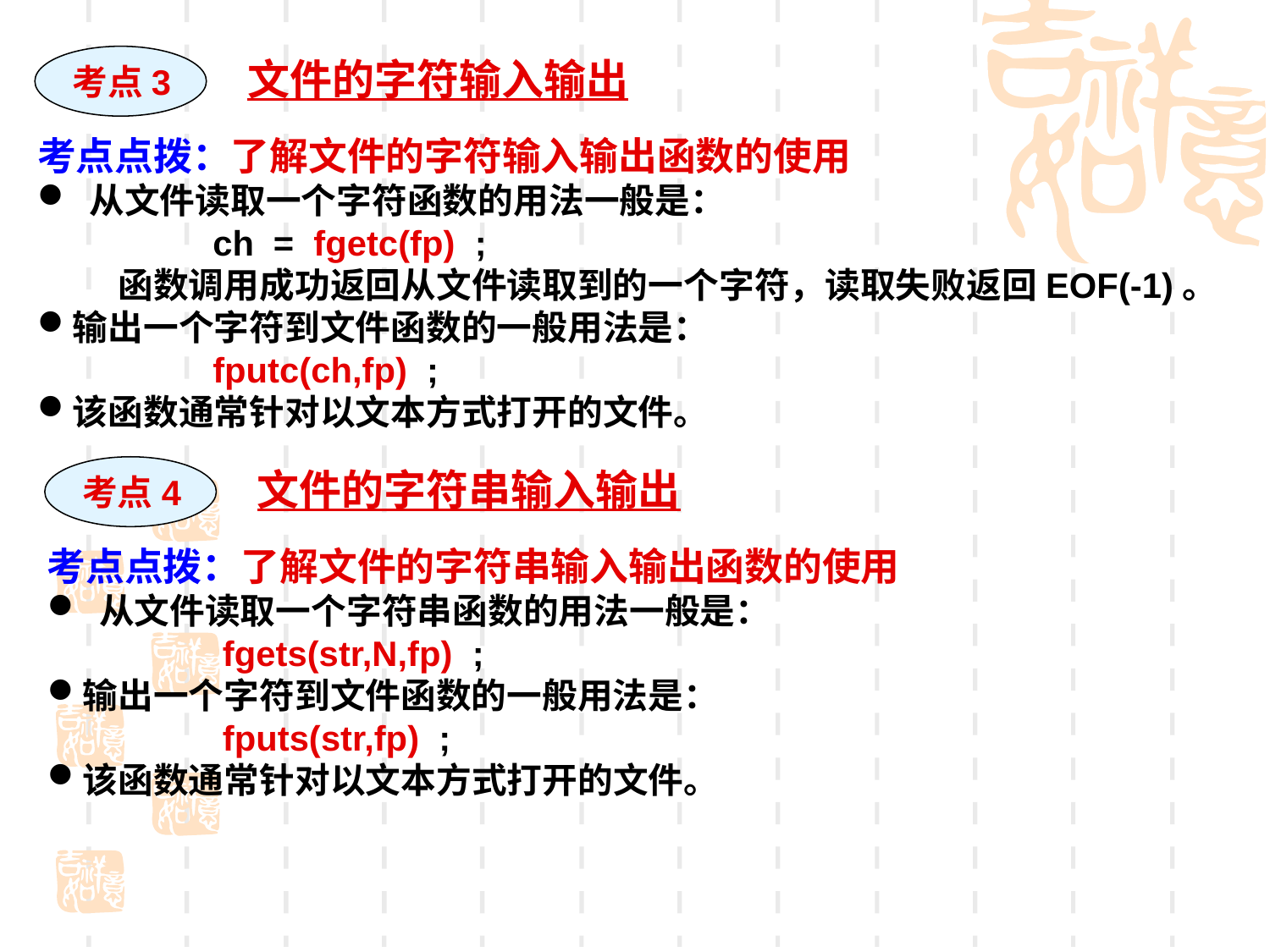

考点3
文件的字符输入输出
考点点拨：了解文件的字符输入输出函数的使用
 从文件读取一个字符函数的用法一般是：
                  ch  =  fgetc(fp)  ;
         函数调用成功返回从文件读取到的一个字符，读取失败返回EOF(-1)。
输出一个字符到文件函数的一般用法是：
                  fputc(ch,fp)  ;
该函数通常针对以文本方式打开的文件。
考点4
文件的字符串输入输出
考点点拨：了解文件的字符串输入输出函数的使用
 从文件读取一个字符串函数的用法一般是：
                  fgets(str,N,fp)  ;
输出一个字符到文件函数的一般用法是：
                  fputs(str,fp)  ;
该函数通常针对以文本方式打开的文件。